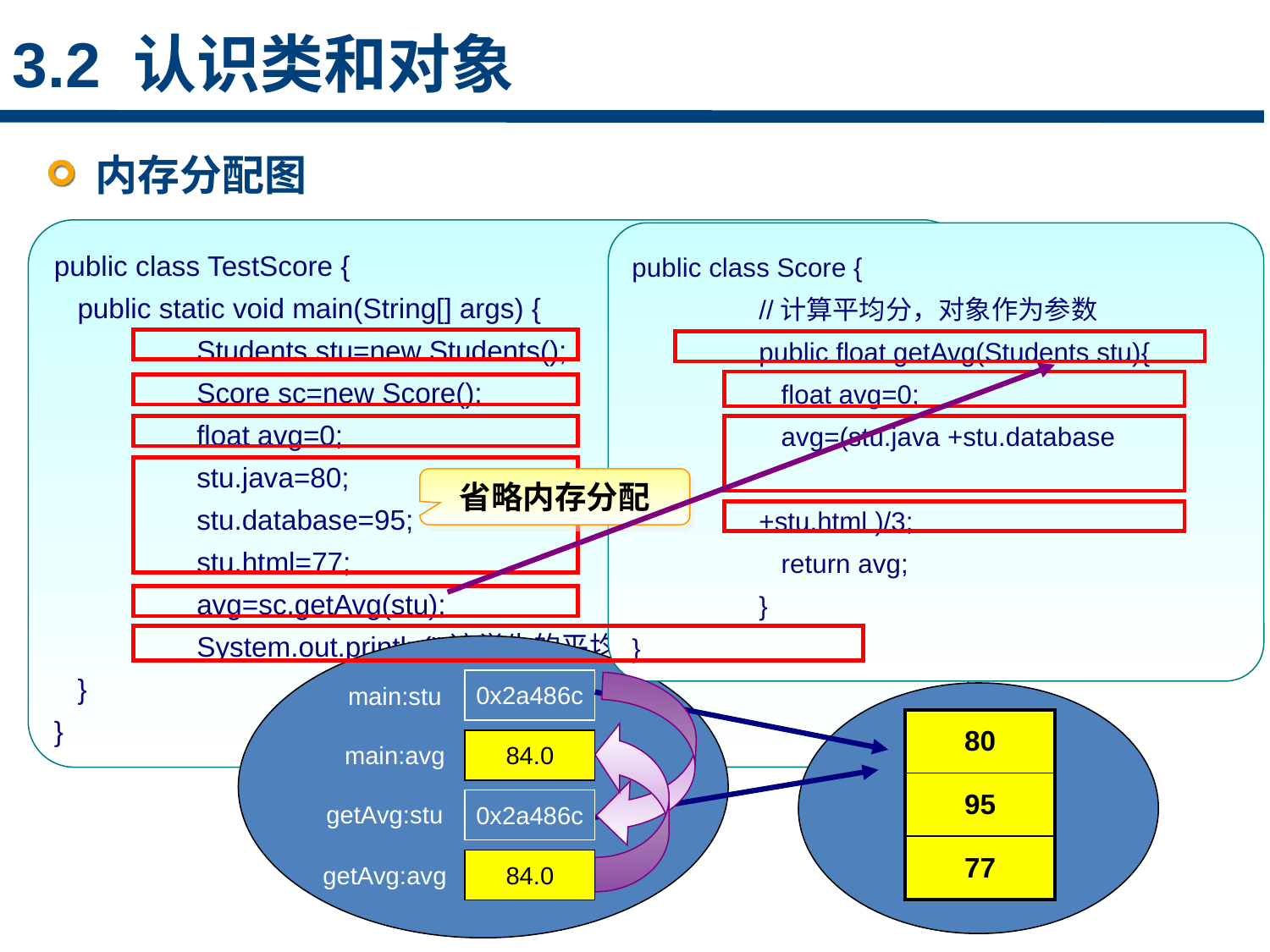

3.2 认识类和对象
内存分配图
public class TestScore {
   public static void main(String[] args) {
	  Students stu=new Students();
	  Score sc=new Score();
	  float avg=0;
	  stu.java=80;
	  stu.database=95;
	  stu.html=77;
	  avg=sc.getAvg(stu);
	  System.out.println("该学生的平均分为："+avg);
   }
}
public class Score {
	//计算平均分，对象作为参数
	public float getAvg(Students stu){	   float avg=0;
	   avg=(stu.java +stu.database
					+stu.html )/3;
	   return avg;
	}
}
点击添加文本

点击添加文本

省略内存分配

点击添加文本

0x2a486c
main:stu

| 0.0 |
| --- |
| 0.0 |
| 0.0 |
| 80 |
| --- |
| 95 |
| 77 |

0
84.0
main:avg
点击添加文本

getAvg:stu
0x2a486c
getAvg:avg
0
84.0